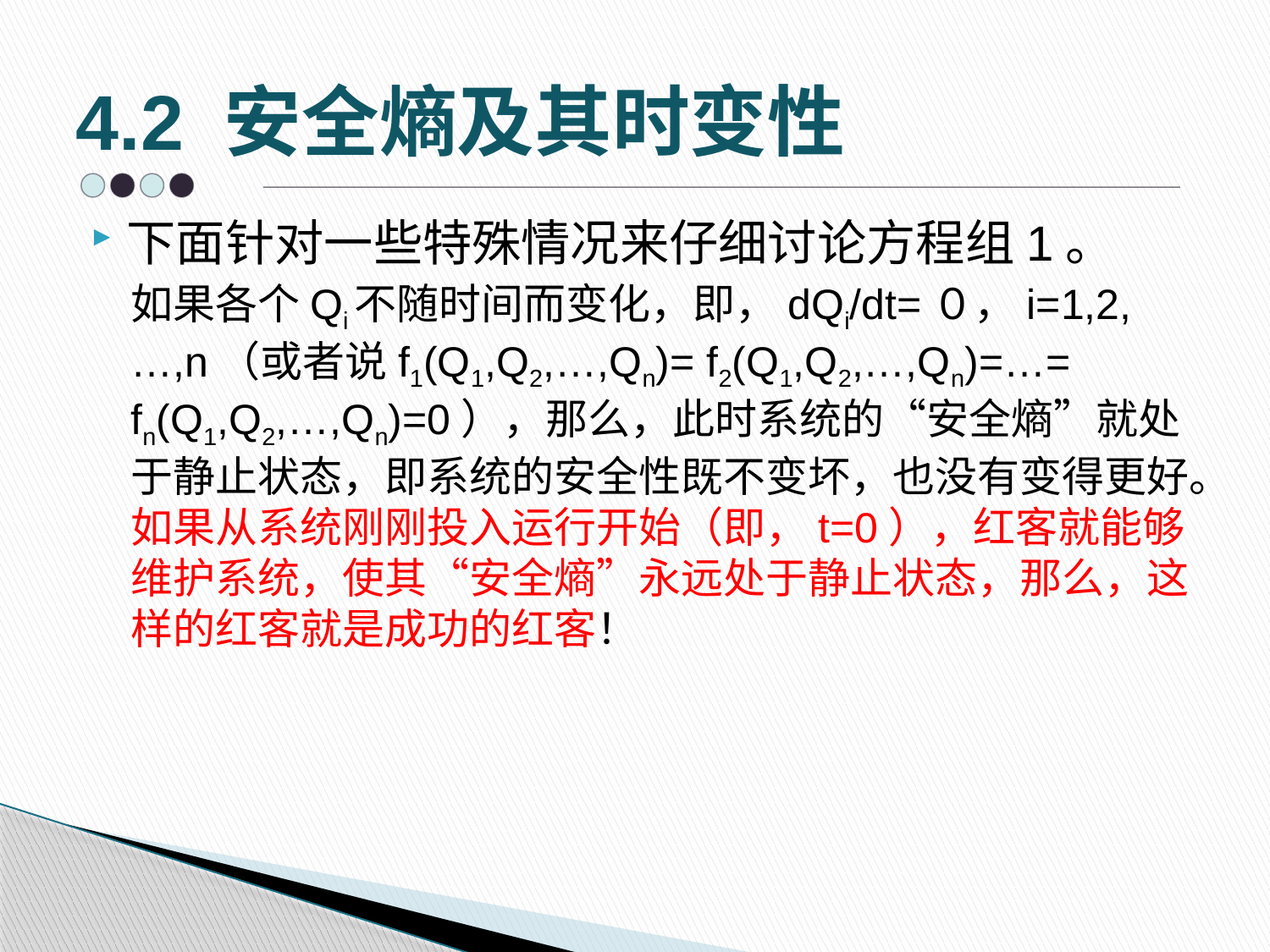

# 4.2 安全熵及其时变性

下面针对一些特殊情况来仔细讨论方程组1。
如果各个Qi不随时间而变化，即，dQi/dt=０，i=1,2,…,n（或者说f1(Q1,Q2,…,Qn)= f2(Q1,Q2,…,Qn)=…= fn(Q1,Q2,…,Qn)=0），那么，此时系统的“安全熵”就处于静止状态，即系统的安全性既不变坏，也没有变得更好。如果从系统刚刚投入运行开始（即，t=0），红客就能够维护系统，使其“安全熵”永远处于静止状态，那么，这样的红客就是成功的红客！